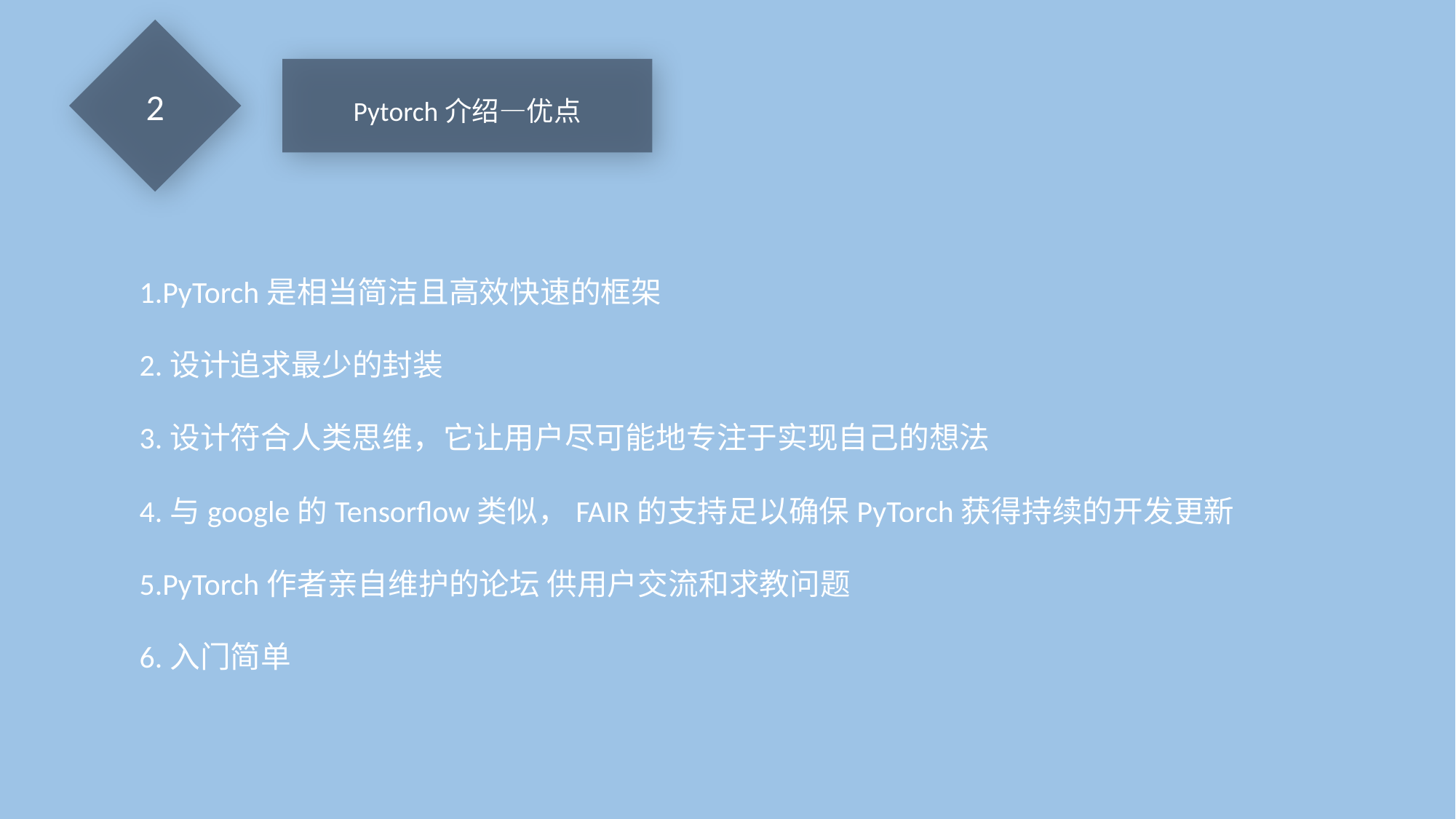

2
Pytorch介绍—优点
1.PyTorch是相当简洁且高效快速的框架

2.设计追求最少的封装

3.设计符合人类思维，它让用户尽可能地专注于实现自己的想法

4.与google的Tensorflow类似，FAIR的支持足以确保PyTorch获得持续的开发更新

5.PyTorch作者亲自维护的论坛 供用户交流和求教问题

6.入门简单